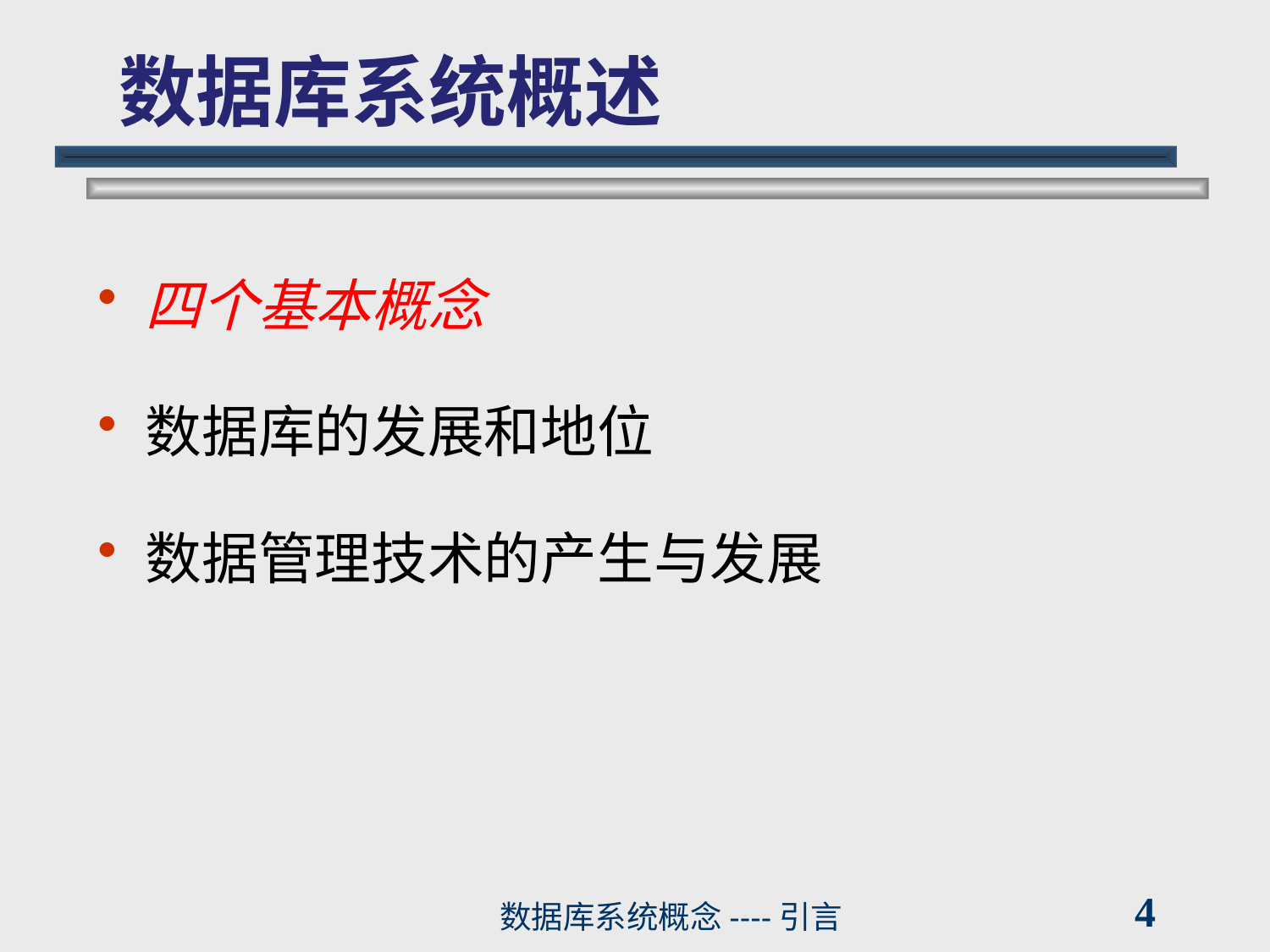

# 数据库系统概述
四个基本概念
数据库的发展和地位
数据管理技术的产生与发展
4
数据库系统概念----引言